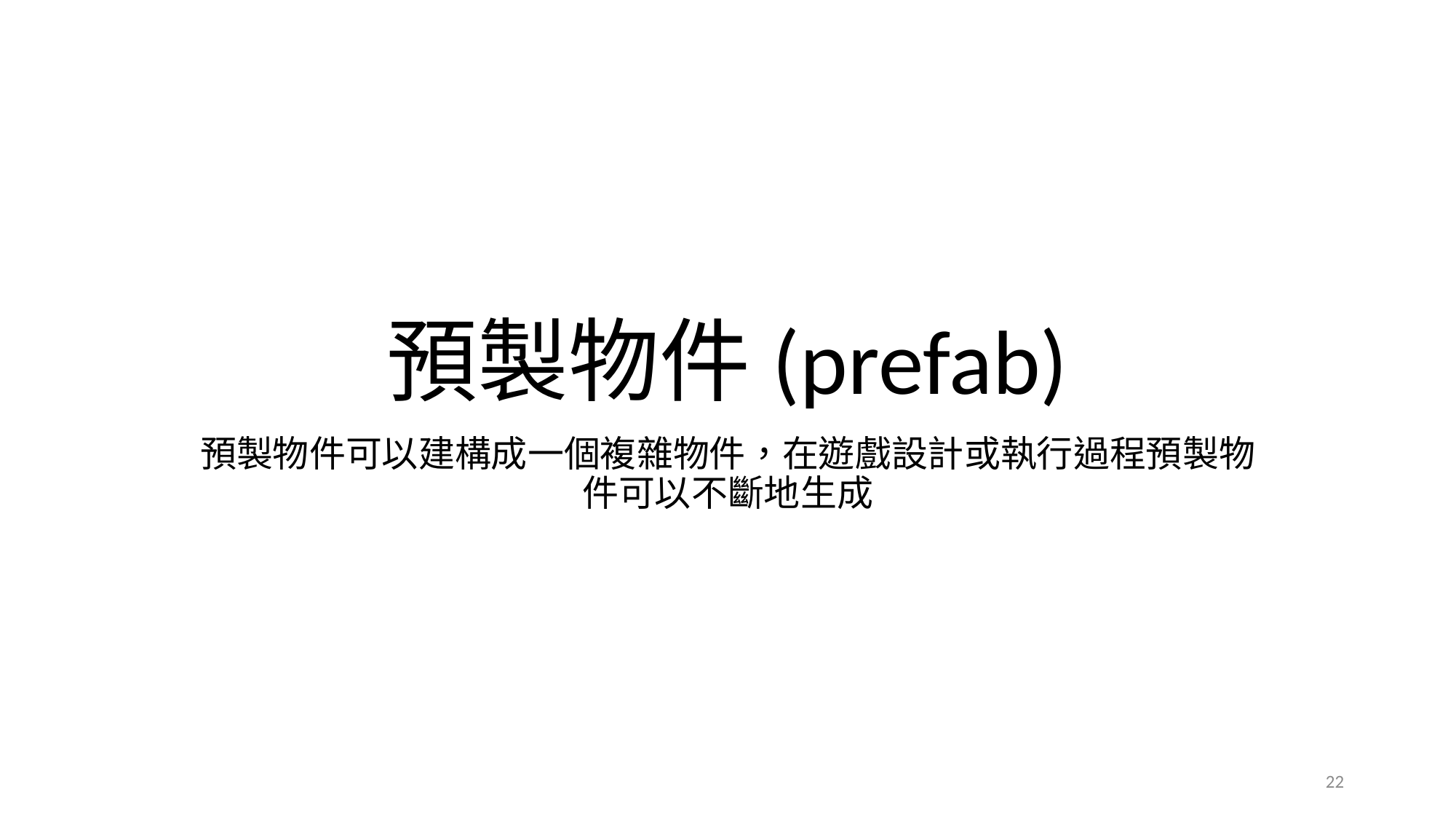

# 預製物件(prefab)
預製物件可以建構成一個複雜物件，在遊戲設計或執行過程預製物件可以不斷地生成
22